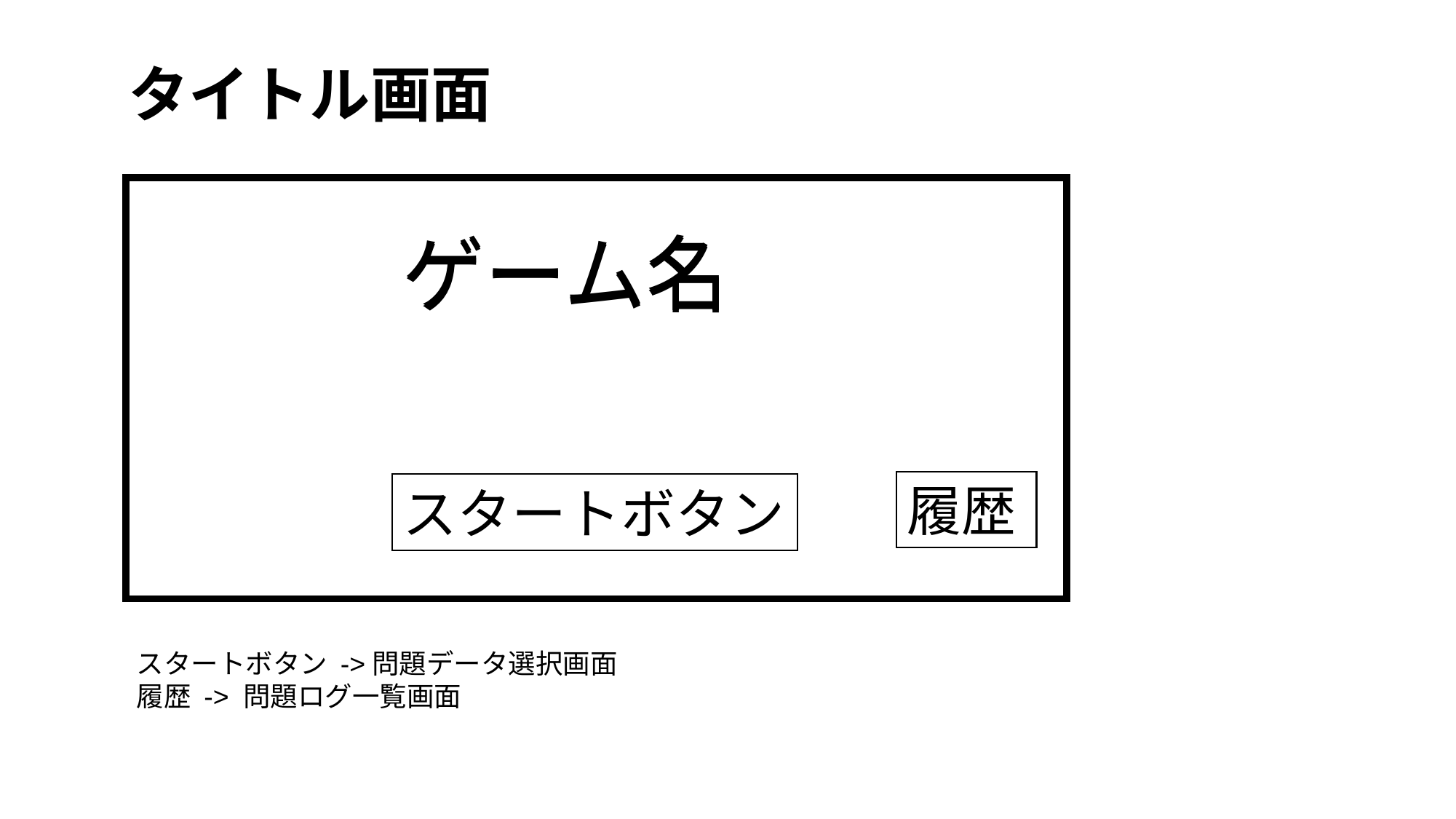

タイトル画面

ゲーム名
ゲーム名
履歴
スタートボタン
スタートボタン ->問題データ選択画面
履歴 -> 問題ログ一覧画面